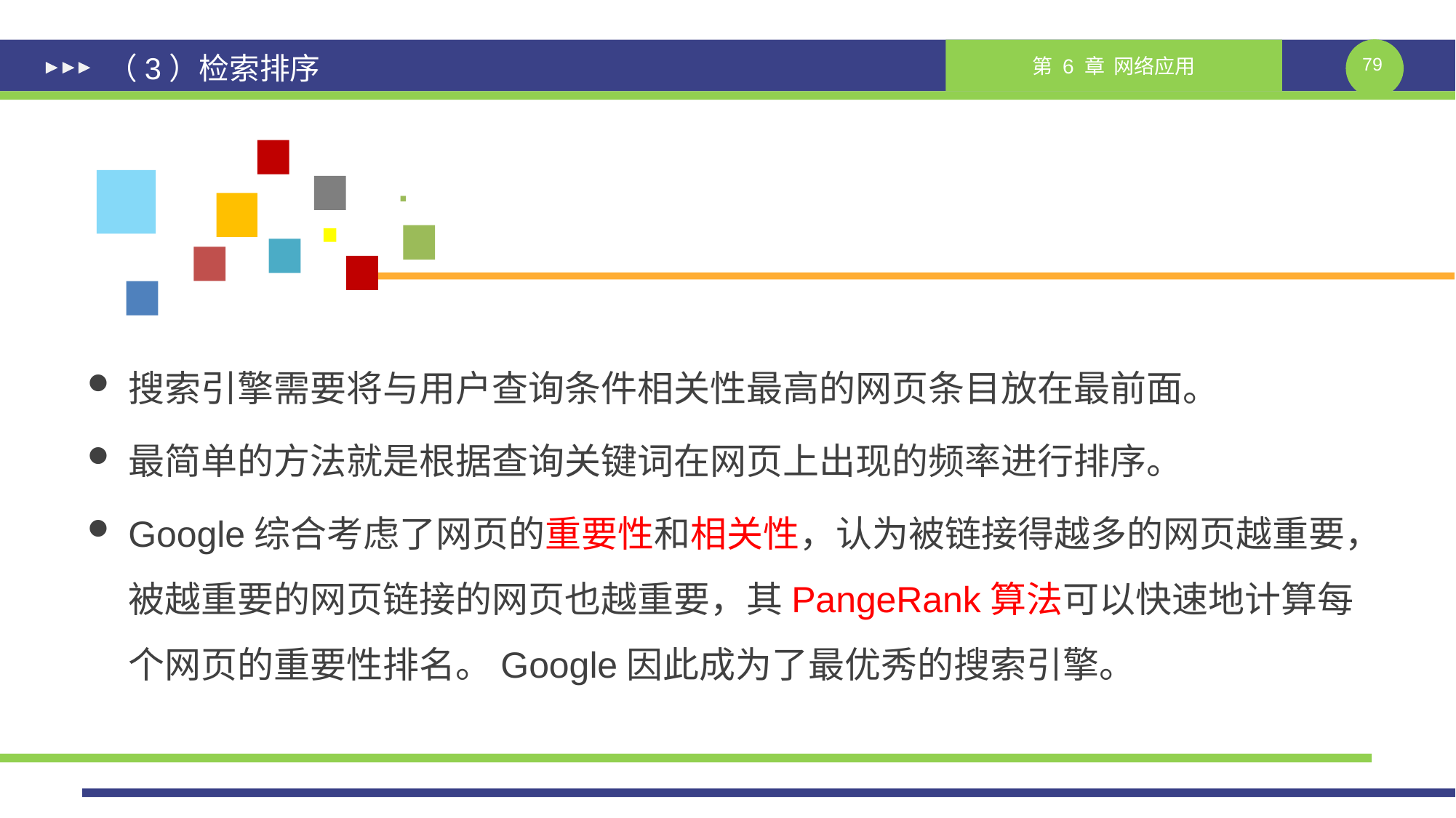

# （3）检索排序

搜索引擎需要将与用户查询条件相关性最高的网页条目放在最前面。
最简单的方法就是根据查询关键词在网页上出现的频率进行排序。
Google综合考虑了网页的重要性和相关性，认为被链接得越多的网页越重要，被越重要的网页链接的网页也越重要，其PangeRank算法可以快速地计算每个网页的重要性排名。Google因此成为了最优秀的搜索引擎。

课件制作人：谢钧  谢希仁